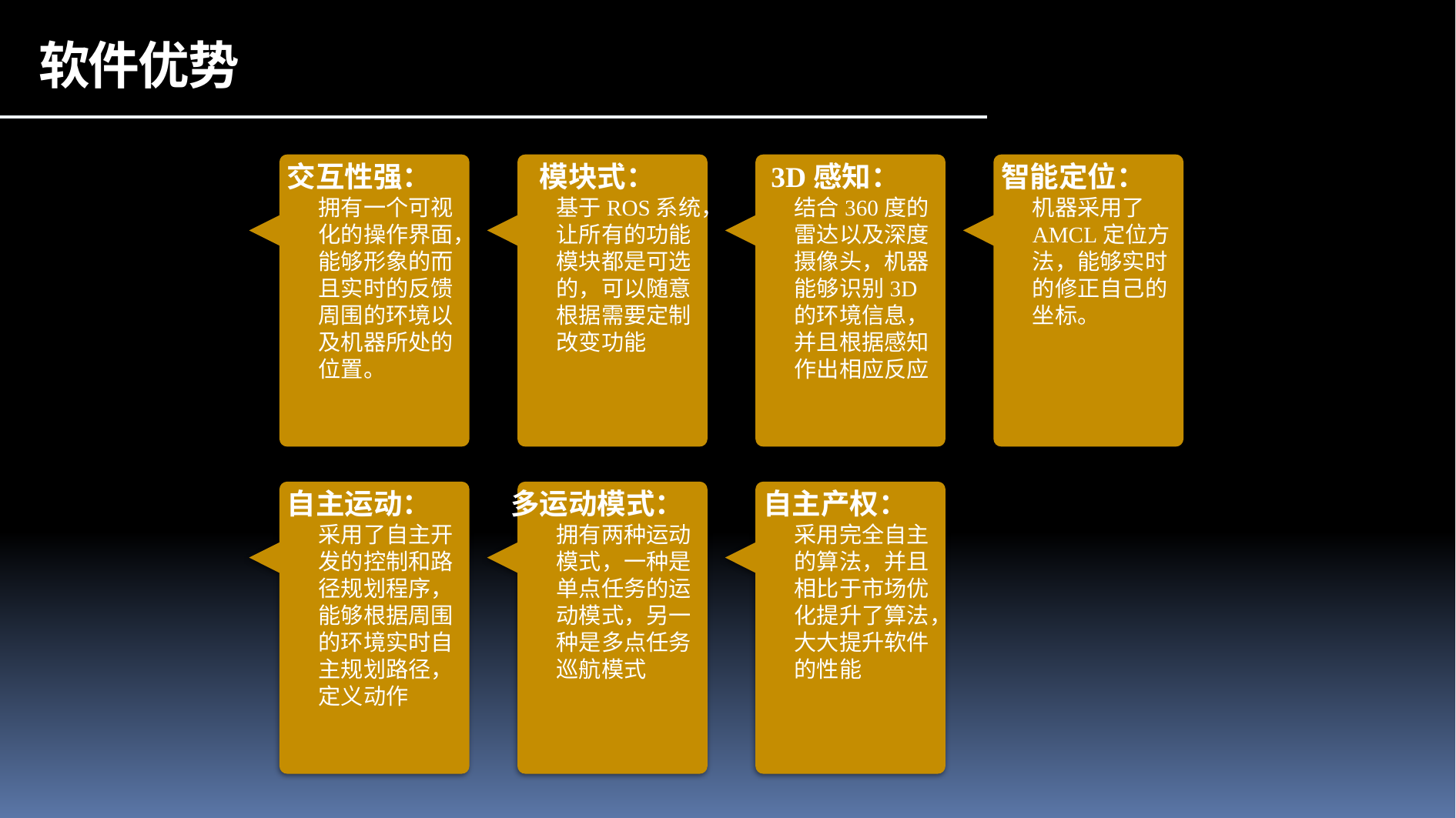

软件优势
交互性强：
拥有一个可视化的操作界面，能够形象的而且实时的反馈周围的环境以及机器所处的位置。
模块式：
基于ROS系统，让所有的功能模块都是可选的，可以随意根据需要定制改变功能
3D感知：
结合360度的雷达以及深度摄像头，机器能够识别3D的环境信息，并且根据感知作出相应反应

智能定位：
机器采用了AMCL定位方法，能够实时的修正自己的坐标。
自主运动：
采用了自主开发的控制和路径规划程序，能够根据周围的环境实时自主规划路径，定义动作
多运动模式：
拥有两种运动模式，一种是单点任务的运动模式，另一种是多点任务巡航模式
自主产权：
采用完全自主的算法，并且相比于市场优化提升了算法，大大提升软件的性能